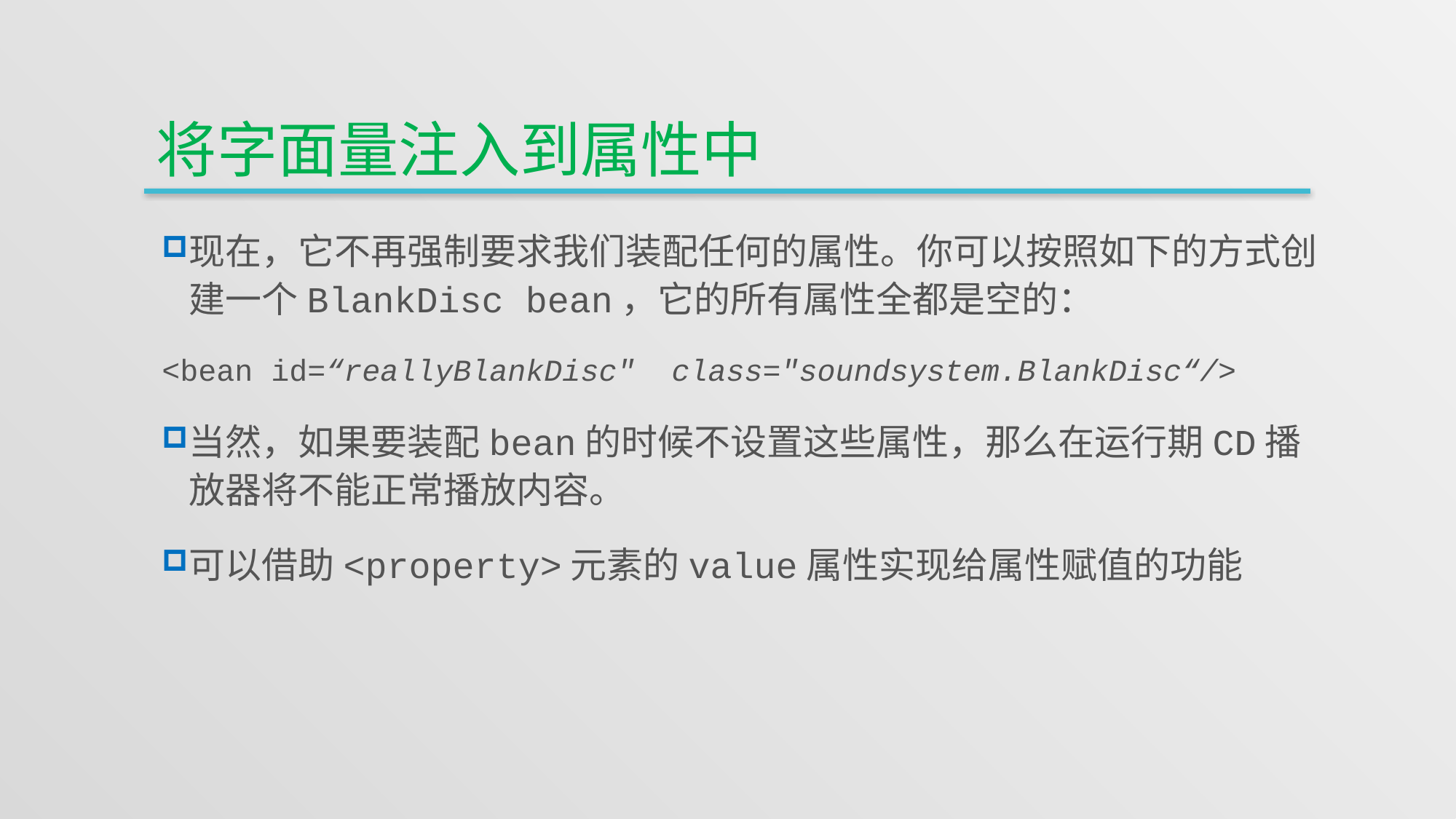

# 将字面量注入到属性中
现在，它不再强制要求我们装配任何的属性。你可以按照如下的方式创建一个BlankDisc bean，它的所有属性全都是空的：
<bean id=“reallyBlankDisc"  class="soundsystem.BlankDisc“/>
当然，如果要装配bean的时候不设置这些属性，那么在运行期CD播放器将不能正常播放内容。
可以借助<property>元素的value属性实现给属性赋值的功能